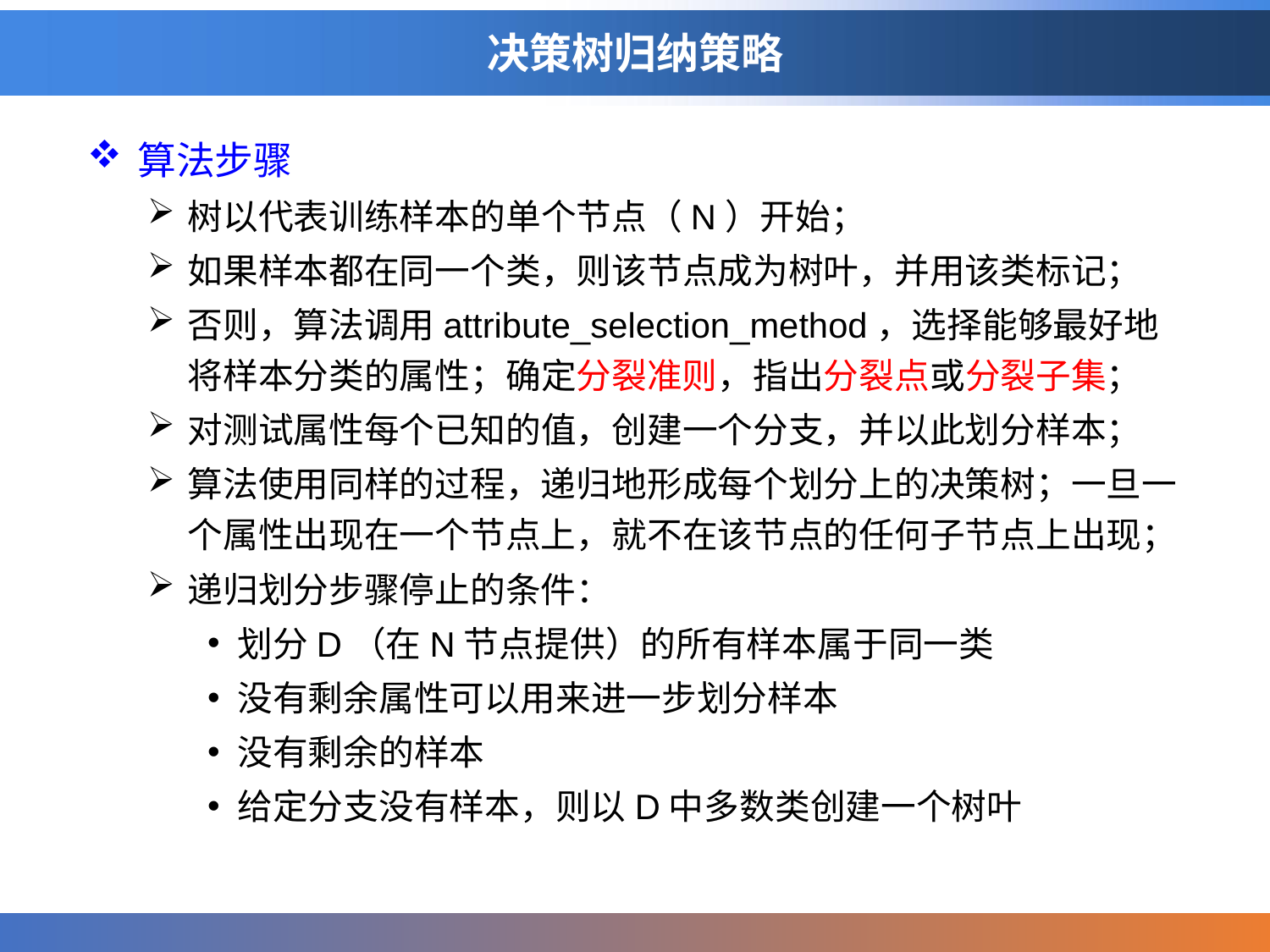

# 决策树归纳策略
算法步骤
树以代表训练样本的单个节点（N）开始；
如果样本都在同一个类，则该节点成为树叶，并用该类标记；
否则，算法调用attribute_selection_method，选择能够最好地将样本分类的属性；确定分裂准则，指出分裂点或分裂子集；
对测试属性每个已知的值，创建一个分支，并以此划分样本；
算法使用同样的过程，递归地形成每个划分上的决策树；一旦一个属性出现在一个节点上，就不在该节点的任何子节点上出现；
递归划分步骤停止的条件：
划分D（在N节点提供）的所有样本属于同一类
没有剩余属性可以用来进一步划分样本
没有剩余的样本
给定分支没有样本，则以D中多数类创建一个树叶